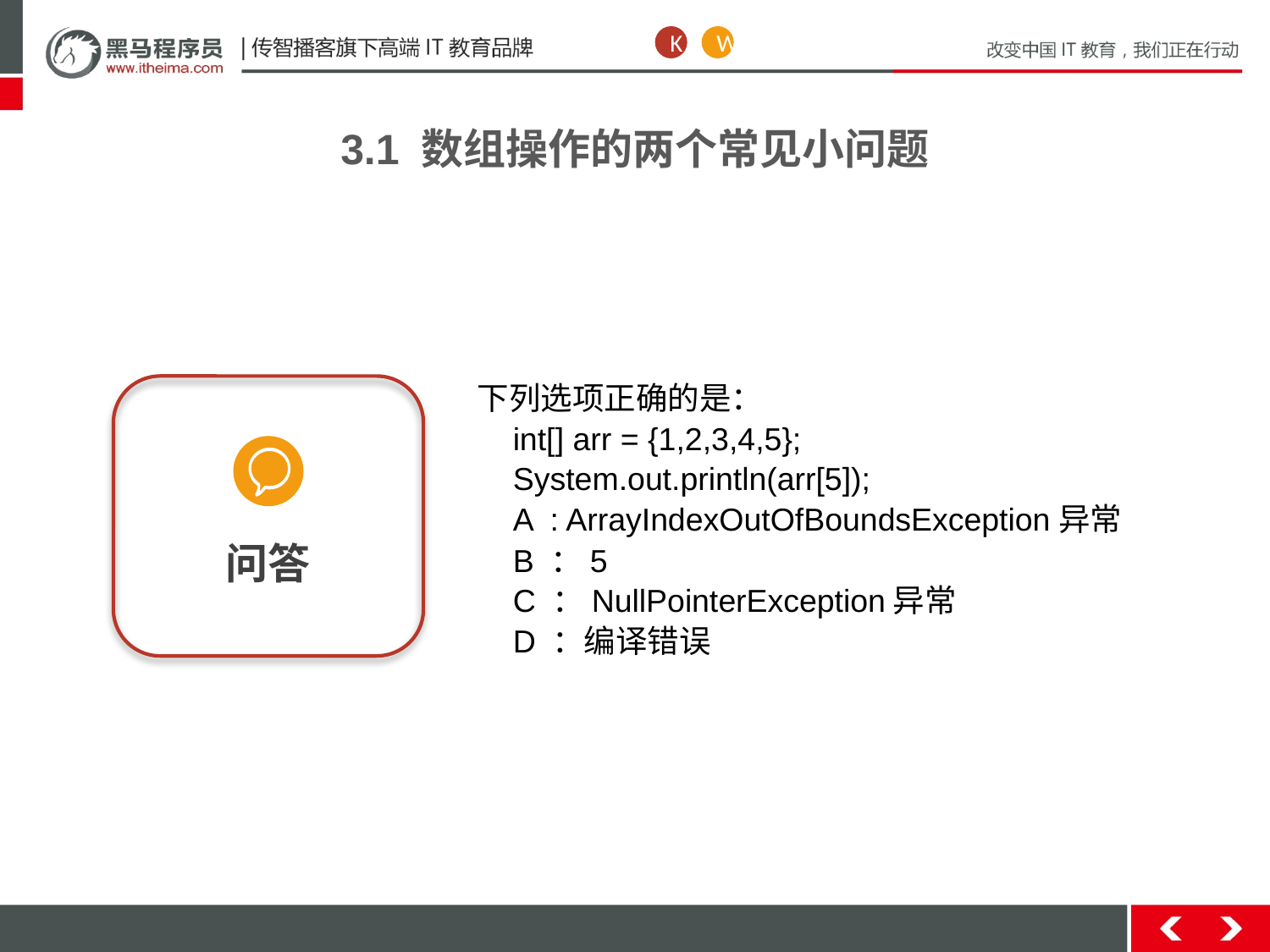

W
K
3.1 数组操作的两个常见小问题

问答
下列选项正确的是：
    int[] arr = {1,2,3,4,5};
    System.out.println(arr[5]);
    A  : ArrayIndexOutOfBoundsException异常
    B ：5
    C ：NullPointerException异常
    D ：编译错误